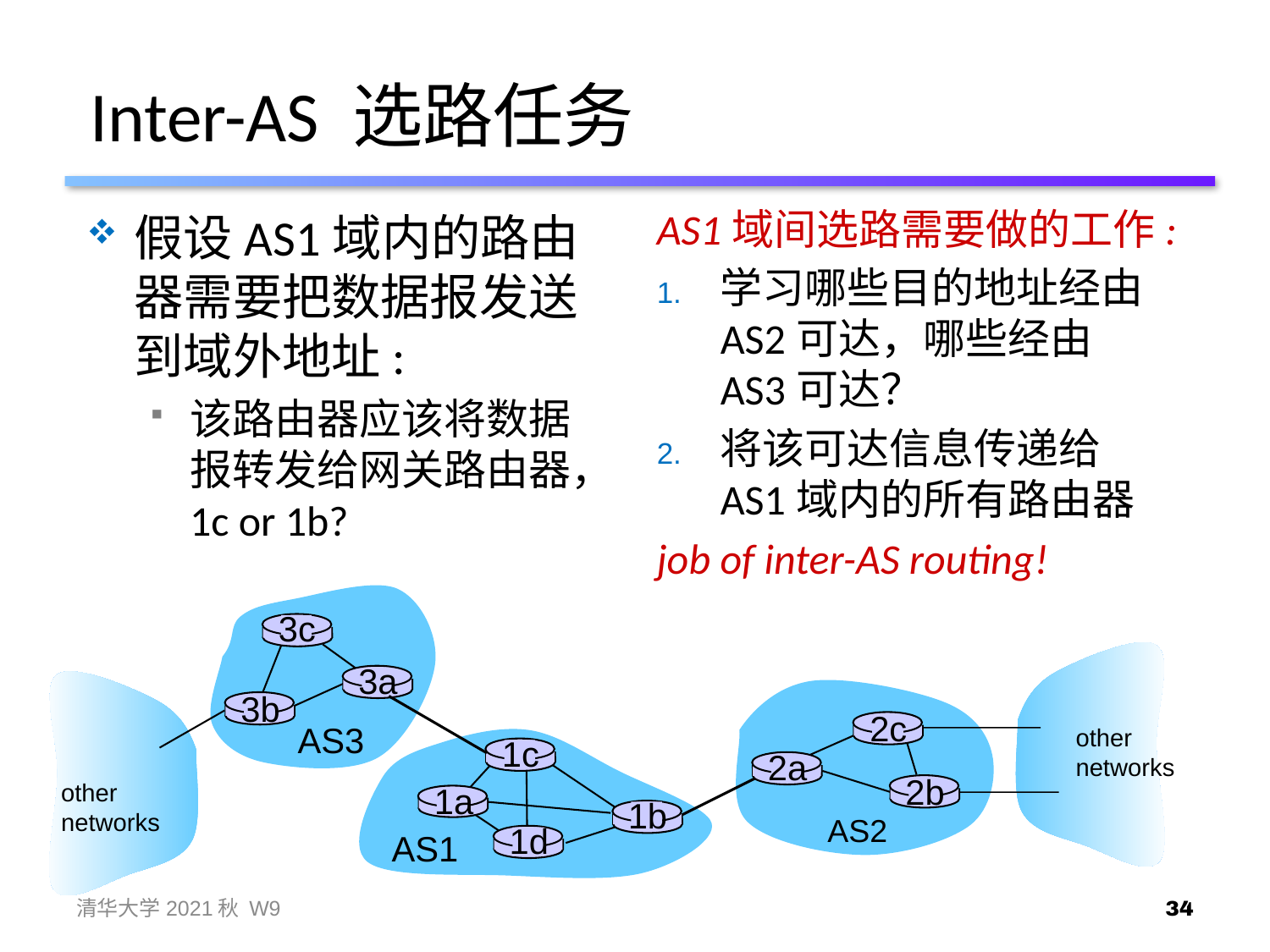

# Inter-AS 选路任务
AS1域间选路需要做的工作:
学习哪些目的地址经由AS2可达，哪些经由AS3可达？
将该可达信息传递给AS1域内的所有路由器
job of inter-AS routing!
假设AS1域内的路由器需要把数据报发送到域外地址:
该路由器应该将数据报转发给网关路由器，1c or 1b?

3c

3a

3b

2c

AS3
other
networks

1c

1a

1b

1d

AS1

2a

2b

other
networks

AS2
清华大学2021秋 W9
34